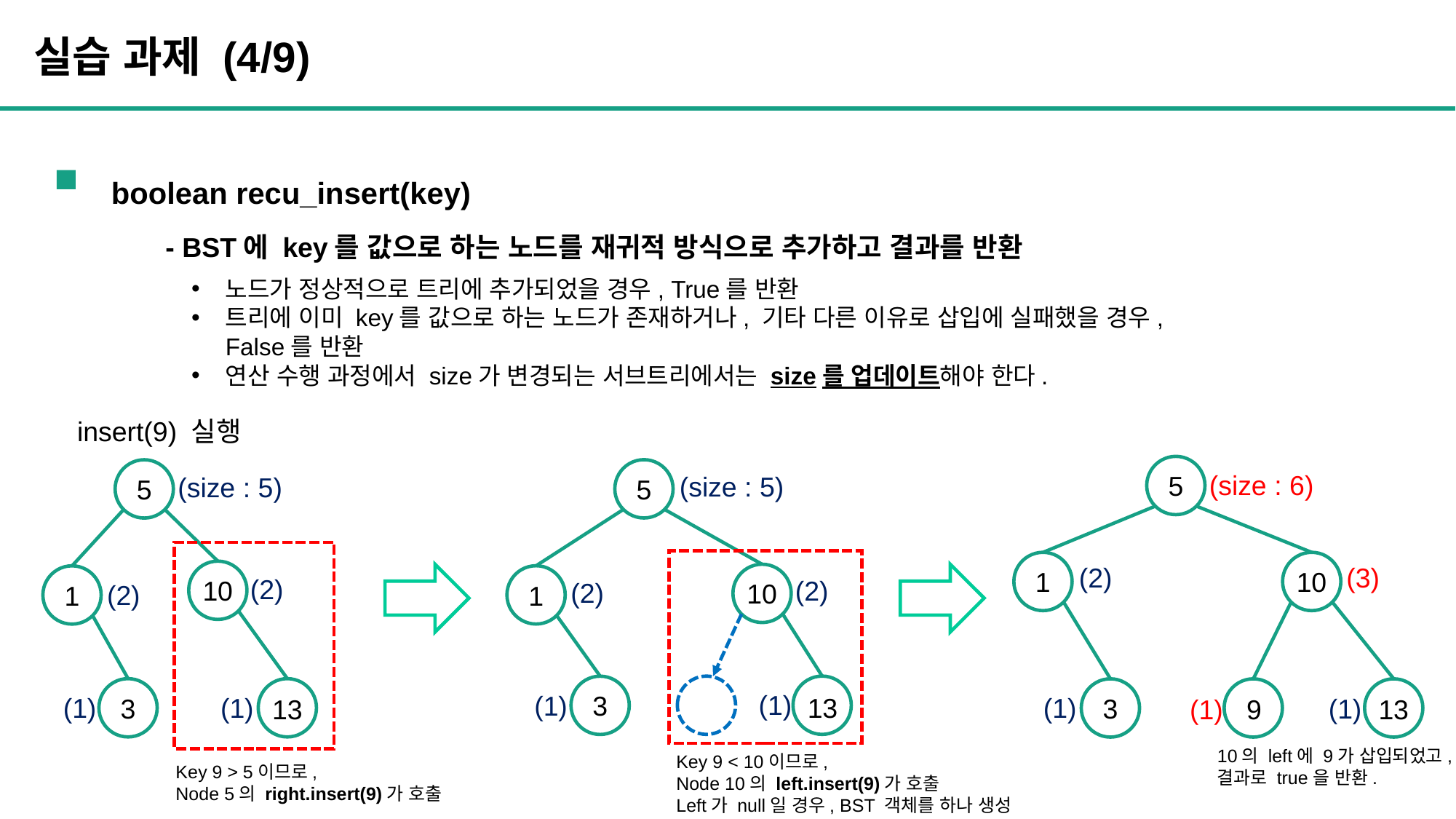

실습 과제 (4/9)
boolean recu_insert(key)

- BST에 key를 값으로 하는 노드를 재귀적 방식으로 추가하고 결과를 반환
노드가 정상적으로 트리에 추가되었을 경우, True를 반환
트리에 이미 key를 값으로 하는 노드가 존재하거나, 기타 다른 이유로 삽입에 실패했을 경우,
False를 반환
연산 수행 과정에서 size가 변경되는 서브트리에서는 size를 업데이트해야 한다.
insert(9) 실행
5
1

10
3

9
13
5
5
(size : 6)
(size : 5)
(size : 5)

(3)
(2)

1
1
(2)
10
(2)
(2)
10
(2)

3
3

(1)
(1)
(1)
(1)
13
(1)
(1)
13
(1)
10의 left에 9가 삽입되었고,
결과로 true을 반환.
Key 9 < 10이므로,
Node 10의 left.insert(9)가 호출
Left가 null일 경우, BST 객체를 하나 생성
Key 9 > 5이므로,
Node 5의 right.insert(9)가 호출